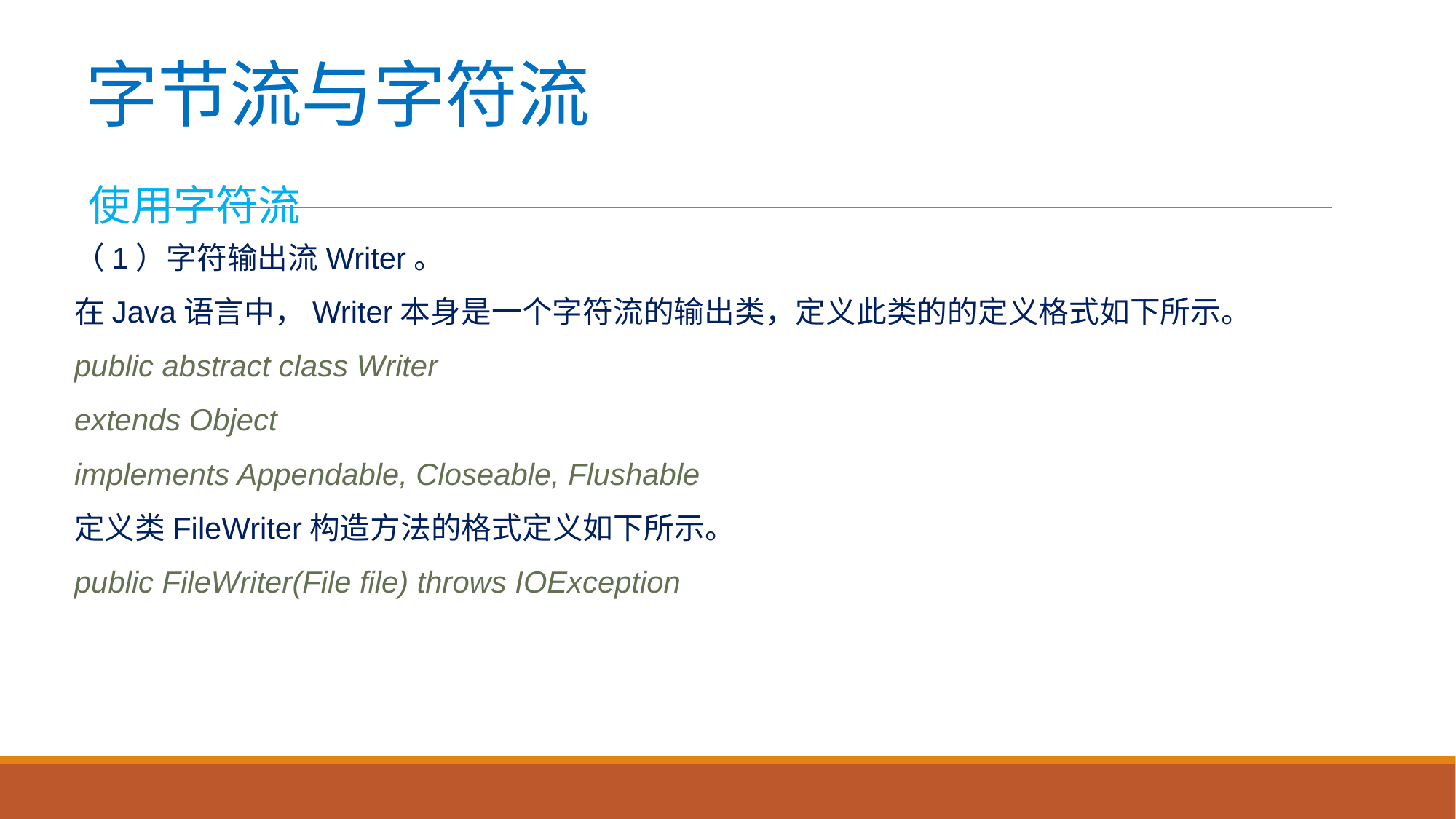

# 字节流与字符流
使用字符流
（1）字符输出流Writer。
在Java语言中，Writer本身是一个字符流的输出类，定义此类的的定义格式如下所示。
public abstract class Writer
extends Object
implements Appendable, Closeable, Flushable
定义类FileWriter构造方法的格式定义如下所示。
public FileWriter(File file) throws IOException